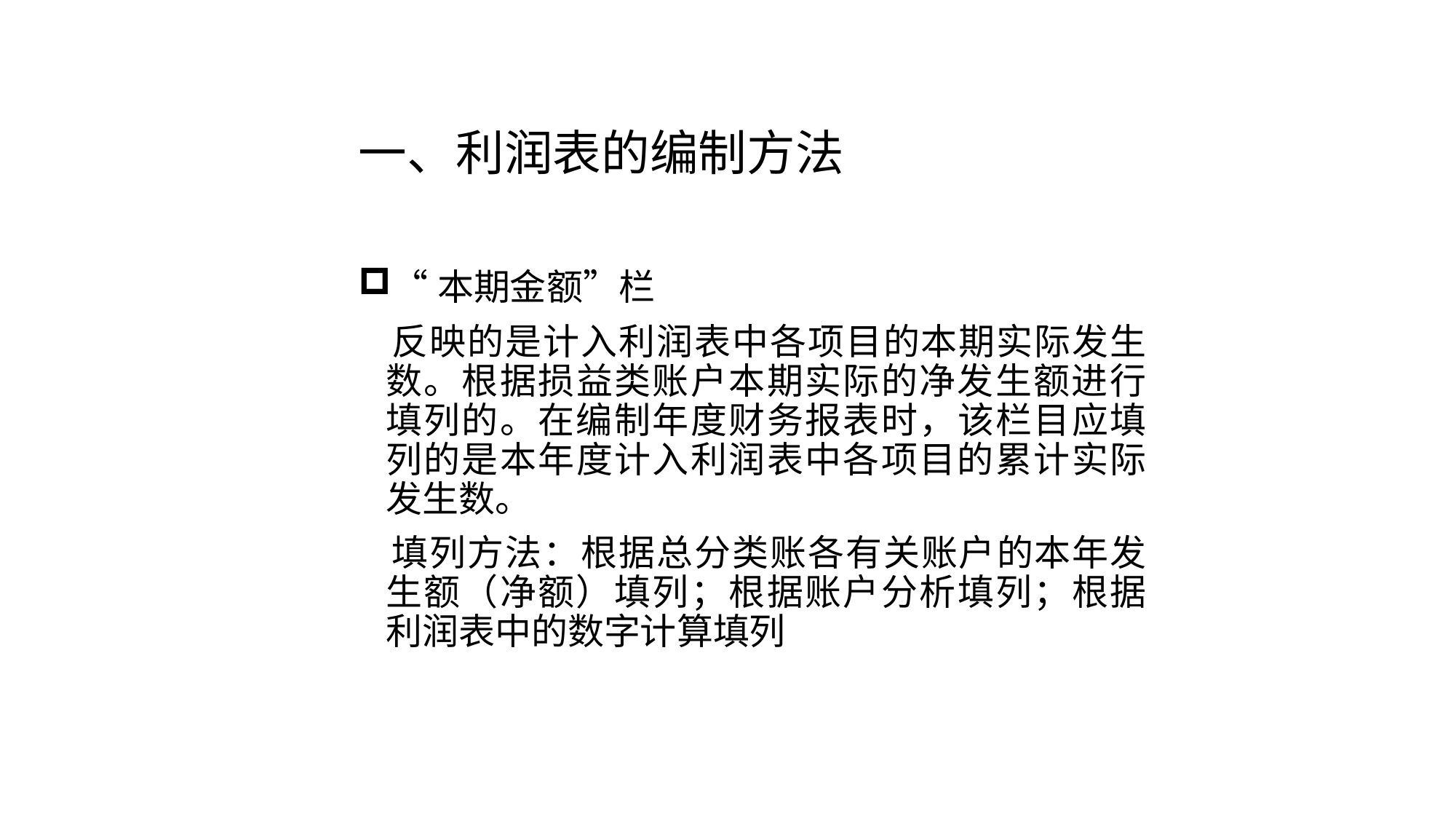

# 一、利润表的编制方法
“本期金额”栏
反映的是计入利润表中各项目的本期实际发生数。根据损益类账户本期实际的净发生额进行填列的。在编制年度财务报表时，该栏目应填列的是本年度计入利润表中各项目的累计实际发生数。
填列方法：根据总分类账各有关账户的本年发生额（净额）填列；根据账户分析填列；根据利润表中的数字计算填列